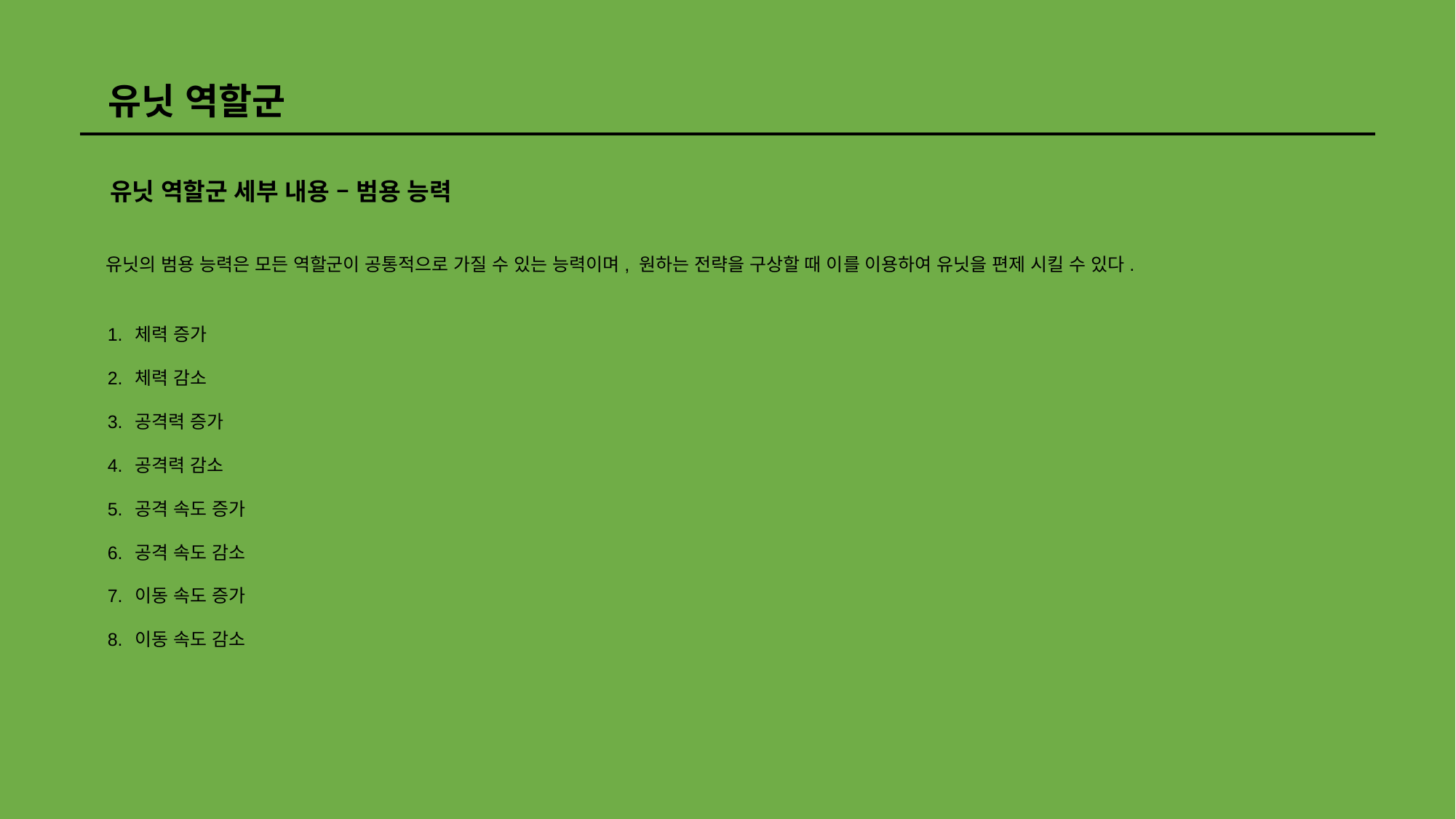

유닛 역할군
유닛 역할군 세부 내용 – 범용 능력
유닛의 범용 능력은 모든 역할군이 공통적으로 가질 수 있는 능력이며, 원하는 전략을 구상할 때 이를 이용하여 유닛을 편제 시킬 수 있다.
체력 증가

체력 감소

공격력 증가

공격력 감소

공격 속도 증가

공격 속도 감소

이동 속도 증가

이동 속도 감소